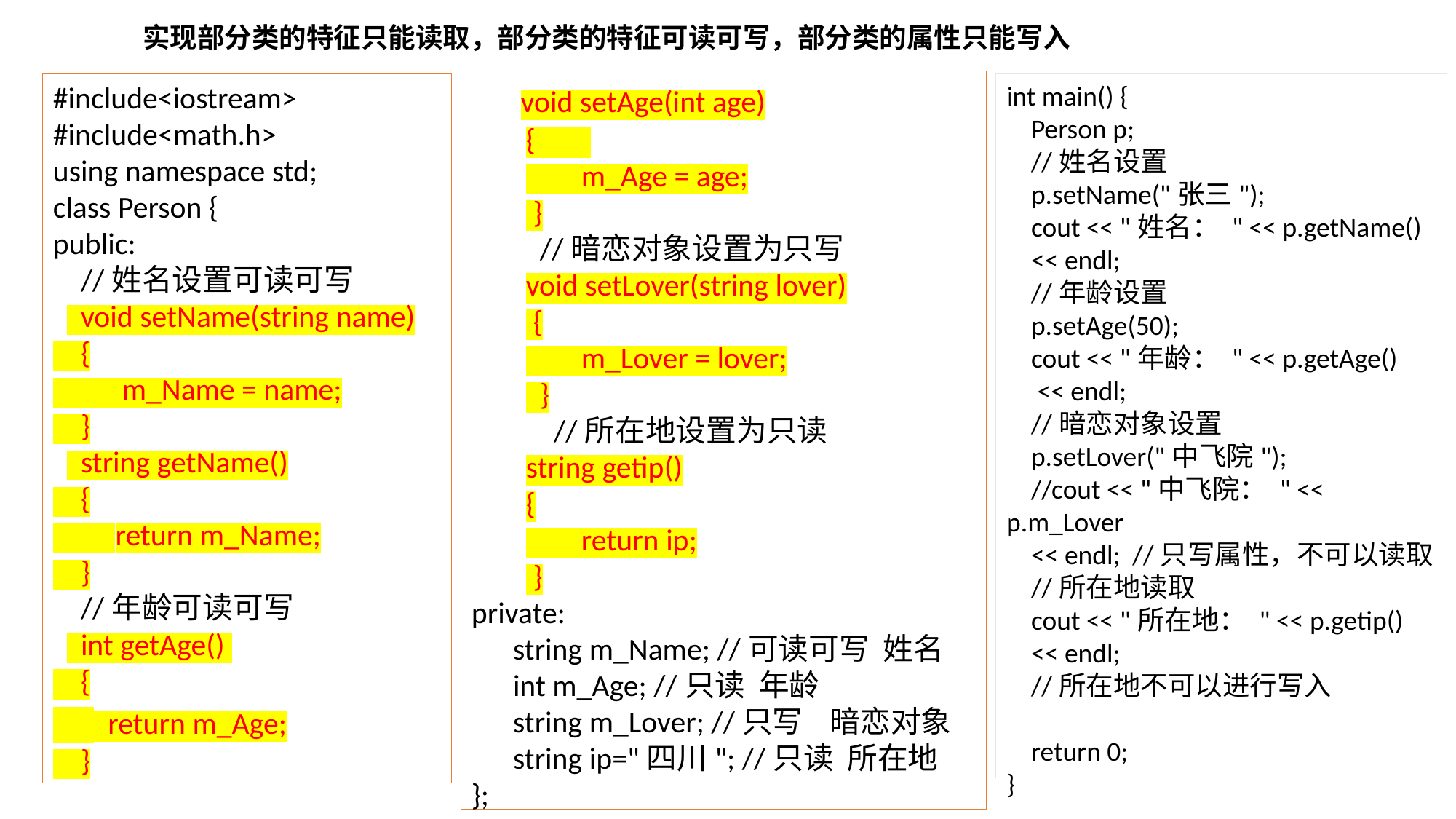

实现部分类的特征只能读取，部分类的特征可读可写，部分类的属性只能写入
      void setAge(int age)
{
        m_Age = age;
 }
  //暗恋对象设置为只写
void setLover(string lover)
 {
        m_Lover = lover;
  }
    //所在地设置为只读
string getip()
{
        return ip;
 }
private:
      string m_Name; //可读可写  姓名
      int m_Age; //只读  年龄
      string m_Lover; //只写    暗恋对象
      string ip="四川"; //只读  所在地
};
#include<iostream>
#include<math.h>
using namespace std;
class Person {
public:
    //姓名设置可读可写
    void setName(string name)
    {
          m_Name = name;
    }
    string getName()
    {
         return m_Name;
    }
    //年龄可读可写
    int getAge()
    {
       return m_Age;
    }
int main() {
    Person p;
    //姓名设置
    p.setName("张三");
    cout << "姓名： " << p.getName()
    << endl;
    //年龄设置
    p.setAge(50);
    cout << "年龄： " << p.getAge()
     << endl;
    //暗恋对象设置
    p.setLover("中飞院");
    //cout << "中飞院： " << p.m_Lover
    << endl;  //只写属性，不可以读取
    //所在地读取
    cout << "所在地： " << p.getip()
    << endl;
    //所在地不可以进行写入

    return 0;
}